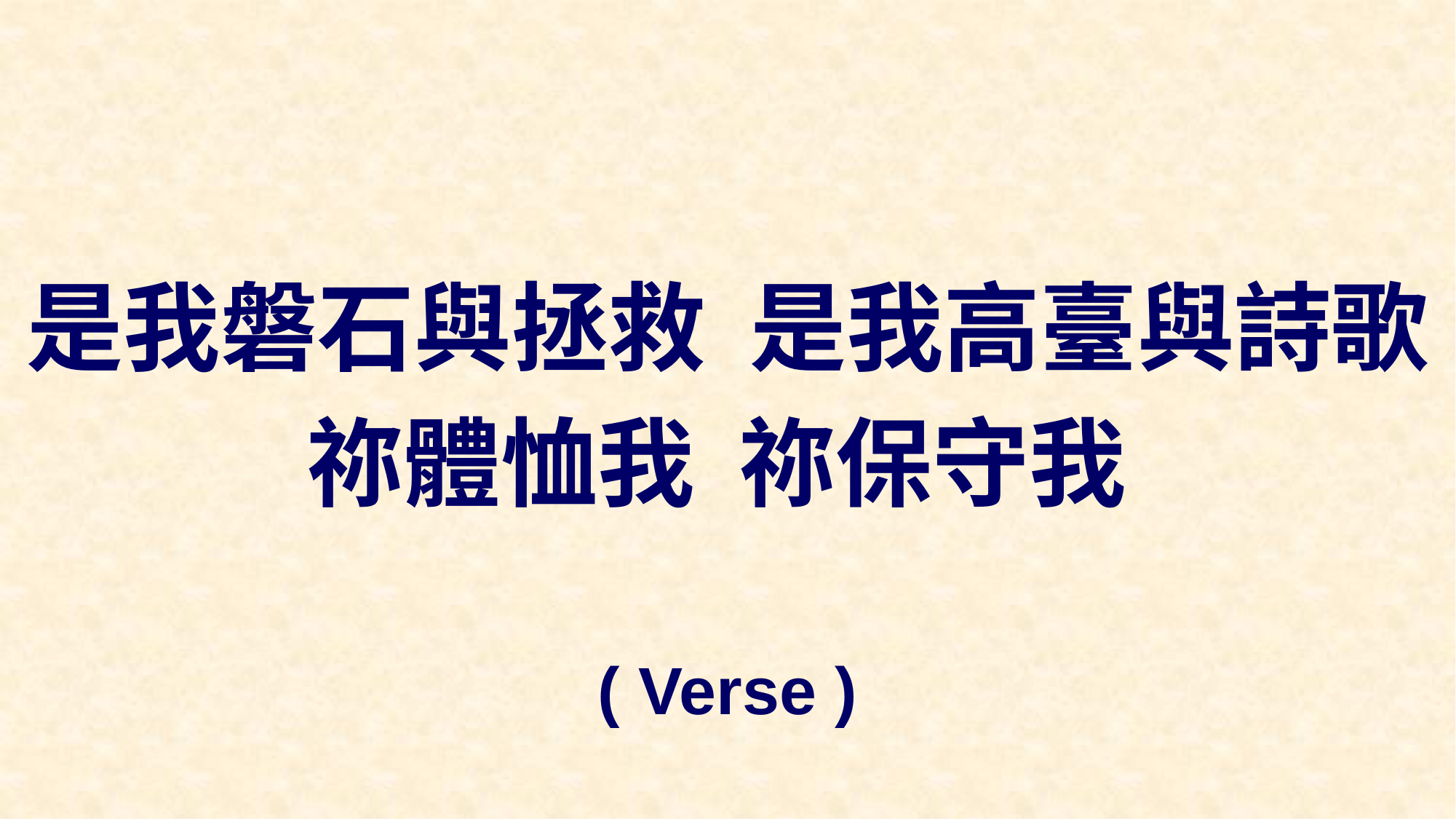

是我磐石與拯救  是我高臺與詩歌
祢體恤我  祢保守我
( Verse )